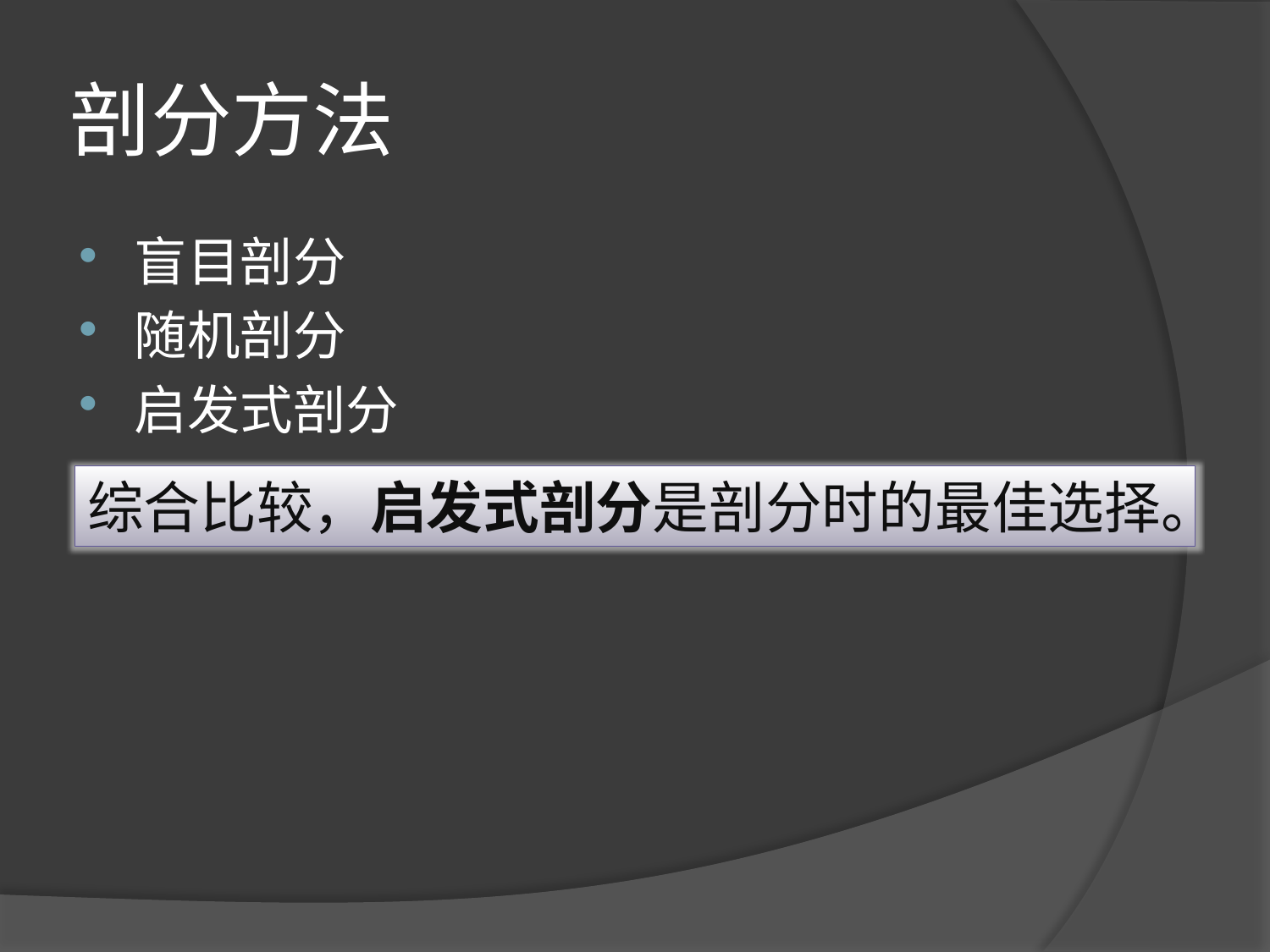

# 剖分方法
盲目剖分
随机剖分
启发式剖分
综合比较，启发式剖分是剖分时的最佳选择。